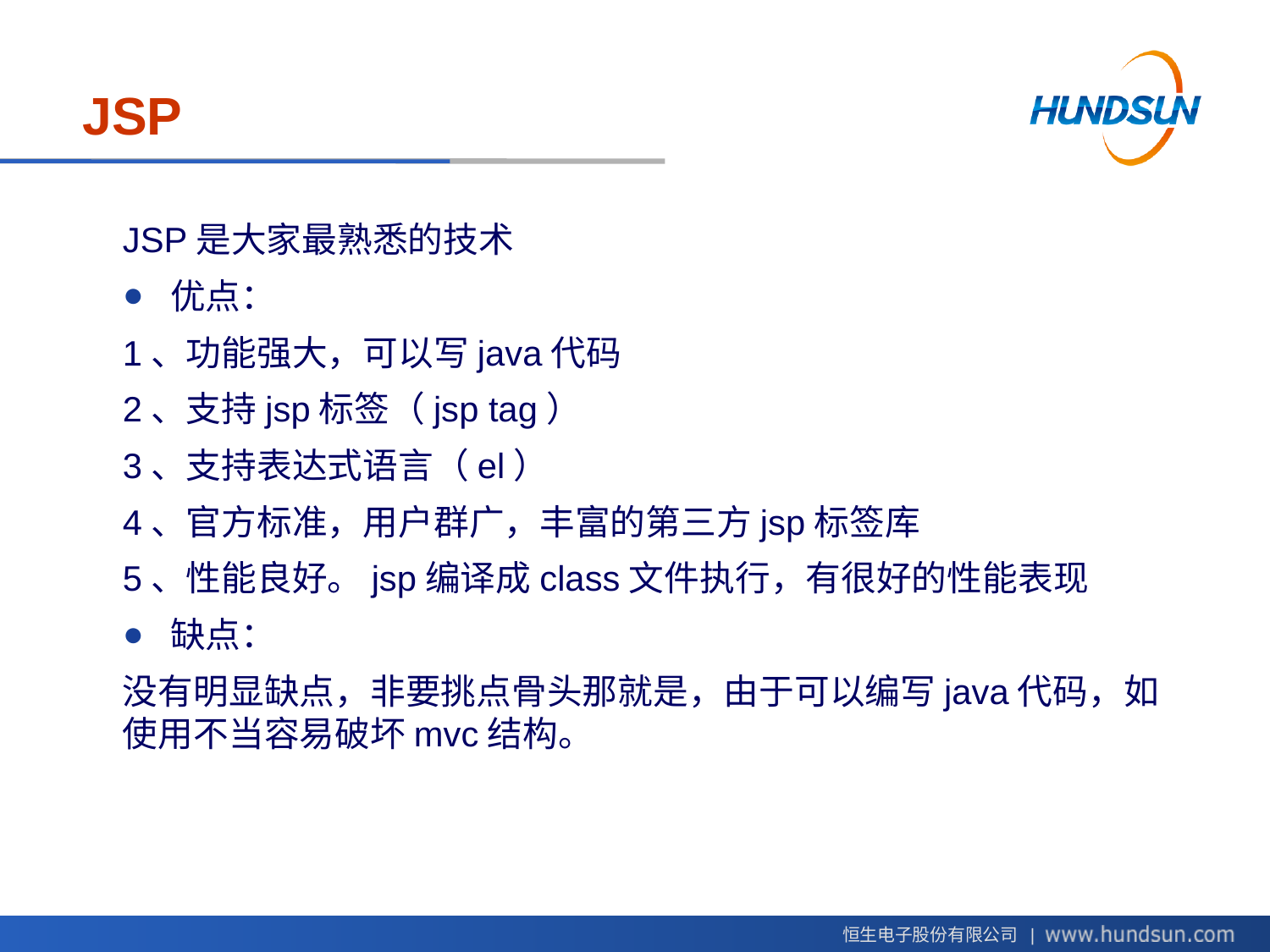

# JSP
JSP是大家最熟悉的技术
优点：
1、功能强大，可以写java代码
2、支持jsp标签（jsp tag）
3、支持表达式语言（el）
4、官方标准，用户群广，丰富的第三方jsp标签库
5、性能良好。jsp编译成class文件执行，有很好的性能表现
缺点：
没有明显缺点，非要挑点骨头那就是，由于可以编写java代码，如使用不当容易破坏mvc结构。